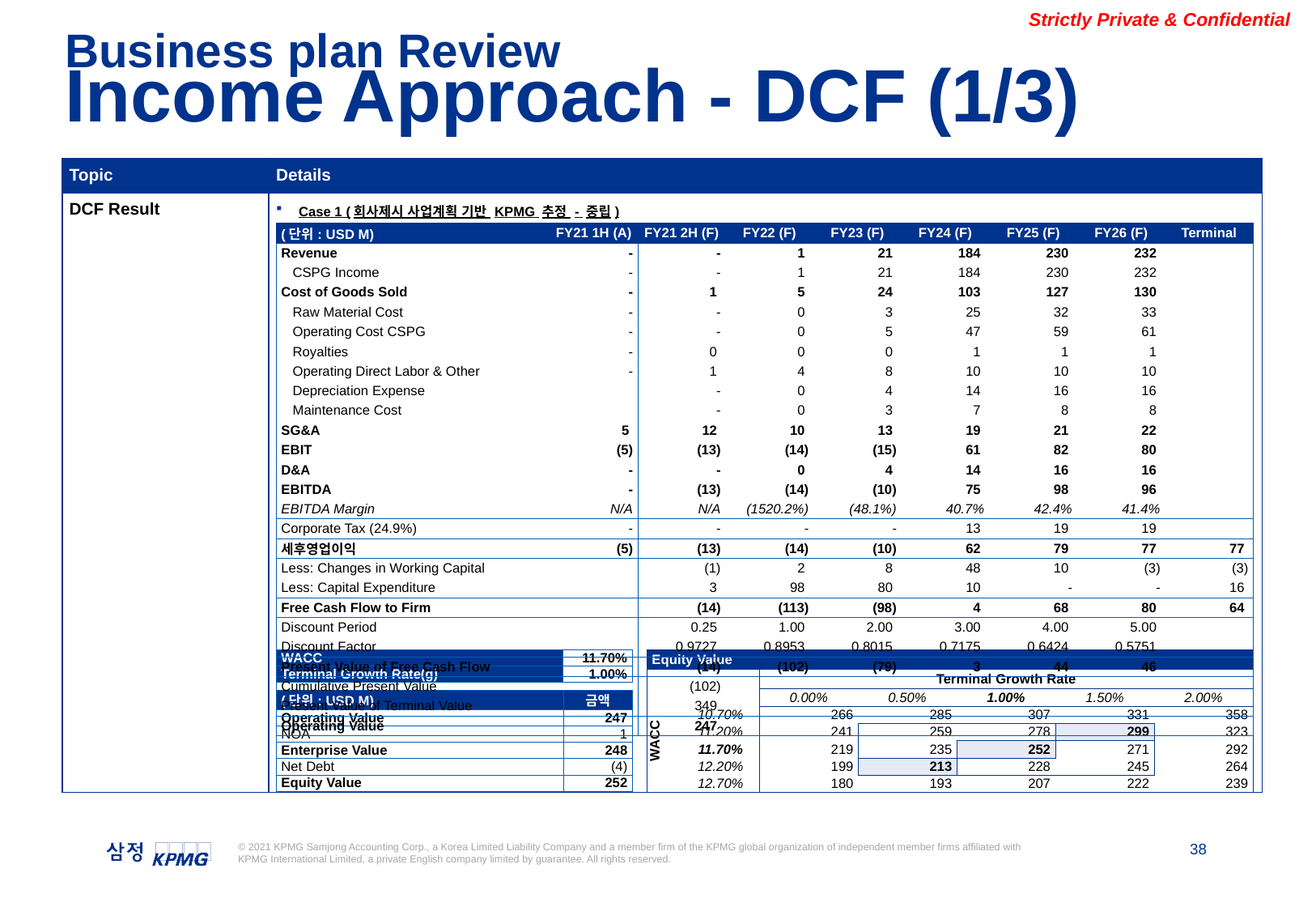

Business plan Review
Income Approach - DCF (1/3)
| Topic | Details |
| --- | --- |
| DCF Result | Case 1 (회사제시 사업계획 기반 KPMG 추정 - 중립) |
| (단위: USD M) | FY21 1H (A) | FY21 2H (F) | FY22 (F) | FY23 (F) | FY24 (F) | FY25 (F) | FY26 (F) | Terminal |
| --- | --- | --- | --- | --- | --- | --- | --- | --- |
| Revenue | - | - | 1 | 21 | 184 | 230 | 232 |  |
| CSPG Income | - | - | 1 | 21 | 184 | 230 | 232 |  |
| Cost of Goods Sold | - | 1 | 5 | 24 | 103 | 127 | 130 |  |
| Raw Material Cost | - | - | 0 | 3 | 25 | 32 | 33 |  |
| Operating Cost CSPG | - | - | 0 | 5 | 47 | 59 | 61 |  |
| Royalties | - | 0 | 0 | 0 | 1 | 1 | 1 |  |
| Operating Direct Labor & Other | - | 1 | 4 | 8 | 10 | 10 | 10 |  |
| Depreciation Expense |  | - | 0 | 4 | 14 | 16 | 16 |  |
| Maintenance Cost |  | - | 0 | 3 | 7 | 8 | 8 |  |
| SG&A | 5 | 12 | 10 | 13 | 19 | 21 | 22 |  |
| EBIT | (5) | (13) | (14) | (15) | 61 | 82 | 80 |  |
| D&A | - | - | 0 | 4 | 14 | 16 | 16 |  |
| EBITDA | - | (13) | (14) | (10) | 75 | 98 | 96 |  |
| EBITDA Margin | N/A | N/A | (1520.2%) | (48.1%) | 40.7% | 42.4% | 41.4% |  |
| Corporate Tax (24.9%) | - | - | - | - | 13 | 19 | 19 |  |
| 세후영업이익 | (5) | (13) | (14) | (10) | 62 | 79 | 77 | 77 |
| Less: Changes in Working Capital |  | (1) | 2 | 8 | 48 | 10 | (3) | (3) |
| Less: Capital Expenditure |  | 3 | 98 | 80 | 10 | - | - | 16 |
| Free Cash Flow to Firm |  | (14) | (113) | (98) | 4 | 68 | 80 | 64 |
| Discount Period |  | 0.25 | 1.00 | 2.00 | 3.00 | 4.00 | 5.00 |  |
| Discount Factor |  | 0.9727 | 0.8953 | 0.8015 | 0.7175 | 0.6424 | 0.5751 |  |
| Present Value of Free Cash Flow |  | (14) | (102) | (79) | 3 | 44 | 46 |  |
| Cumulative Present Value |  | (102) |  |  |  |  |  |  |
| Present Value of Terminal Value |  | 349 |  |  |  |  |  |  |
| Operating Value |  | 247 |  |  |  |  |  |  |
| Equity Value |  |  |  |  |  |  |
| --- | --- | --- | --- | --- | --- | --- |
|  |  | Terminal Growth Rate |  |  |  |  |
| WACC |  | 0.00% | 0.50% | 1.00% | 1.50% | 2.00% |
|  | 10.70% | 266 | 285 | 307 | 331 | 358 |
|  | 11.20% | 241 | 259 | 278 | 299 | 323 |
|  | 11.70% | 219 | 235 | 252 | 271 | 292 |
|  | 12.20% | 199 | 213 | 228 | 245 | 264 |
|  | 12.70% | 180 | 193 | 207 | 222 | 239 |
| WACC | 11.70% |
| --- | --- |
| Terminal Growth Rate(g) | 1.00% |
| (단위: USD M) | 금액 |
| --- | --- |
| Operating Value | 247 |
| NOA | 1 |
| Enterprise Value | 248 |
| Net Debt | (4) |
| Equity Value | 252 |